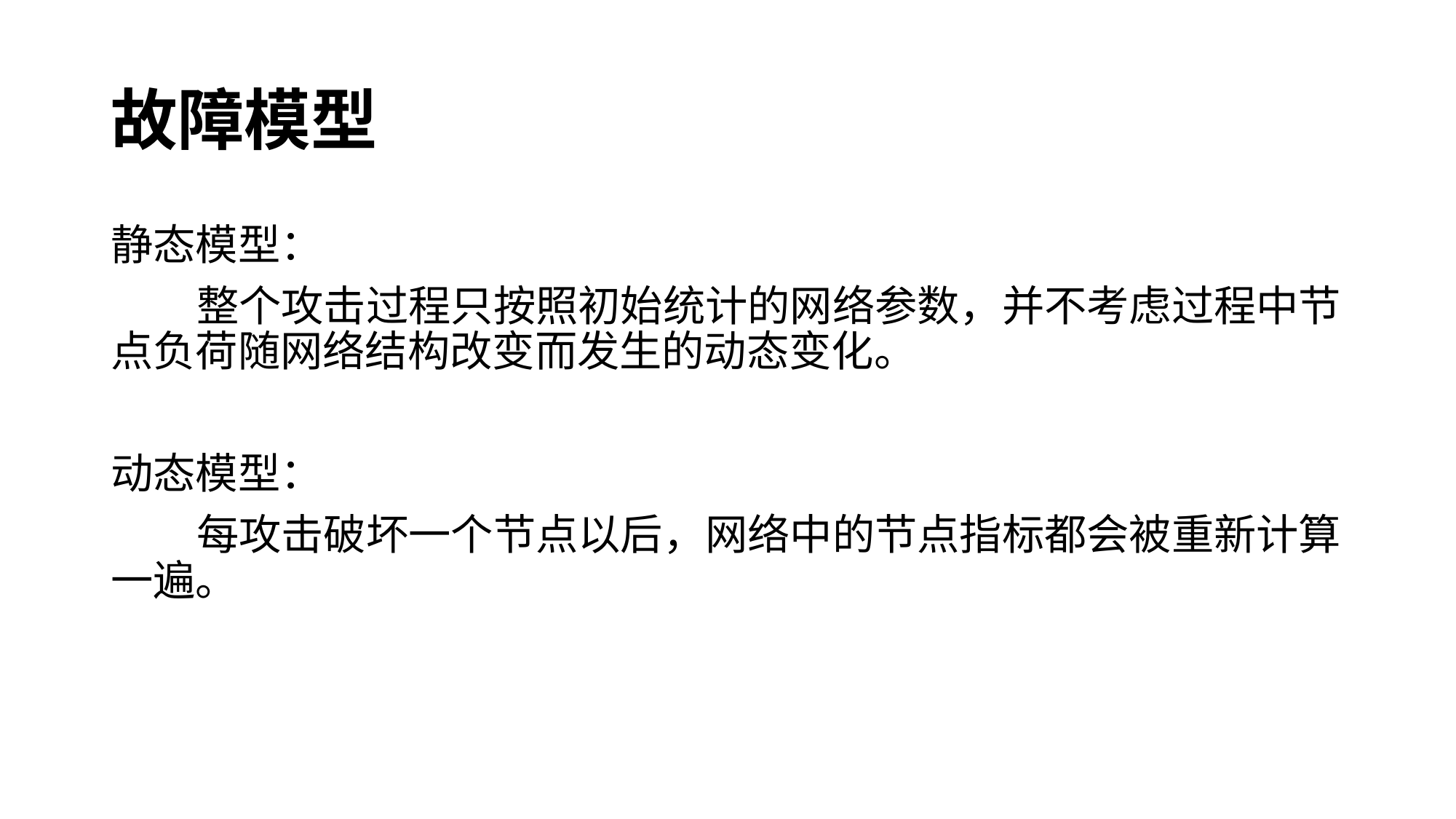

# 故障模型
静态模型：
        整个攻击过程只按照初始统计的网络参数，并不考虑过程中节点负荷随网络结构改变而发生的动态变化。

动态模型：
        每攻击破坏一个节点以后，网络中的节点指标都会被重新计算一遍。